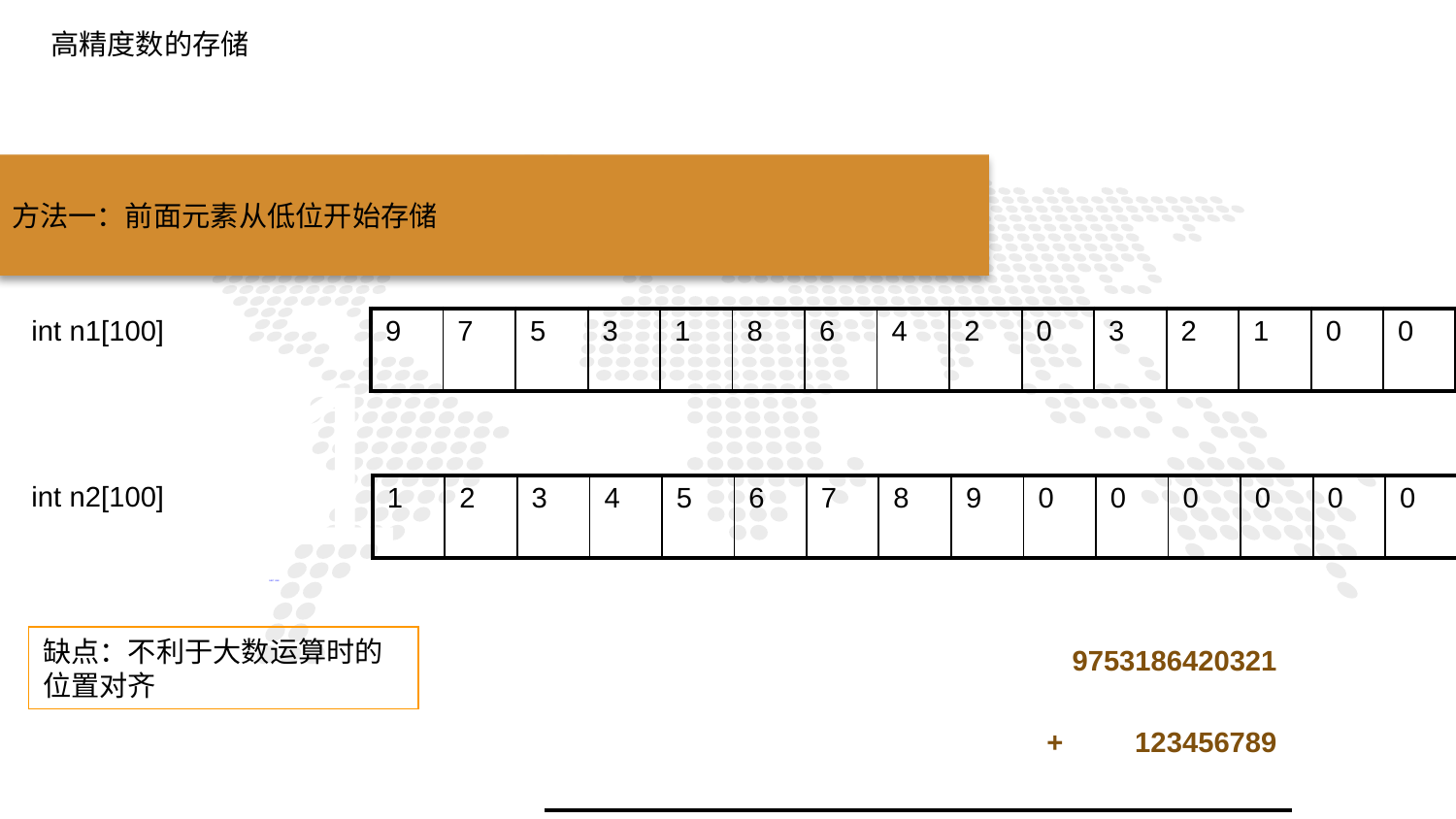

高精度数的存储
方法一：前面元素从低位开始存储
int n1[100]
| 9 | 7 | 5 | 3 | 1 | 8 | 6 | 4 | 2 | 0 | 3 | 2 | 1 | 0 | 0 |
| --- | --- | --- | --- | --- | --- | --- | --- | --- | --- | --- | --- | --- | --- | --- |
1
int n2[100]
| 1 | 2 | 3 | 4 | 5 | 6 | 7 | 8 | 9 | 0 | 0 | 0 | 0 | 0 | 0 |
| --- | --- | --- | --- | --- | --- | --- | --- | --- | --- | --- | --- | --- | --- | --- |
PART  ONE
缺点：不利于大数运算时的位置对齐
| 9753186420321 |
| --- |
| + 123456789 |